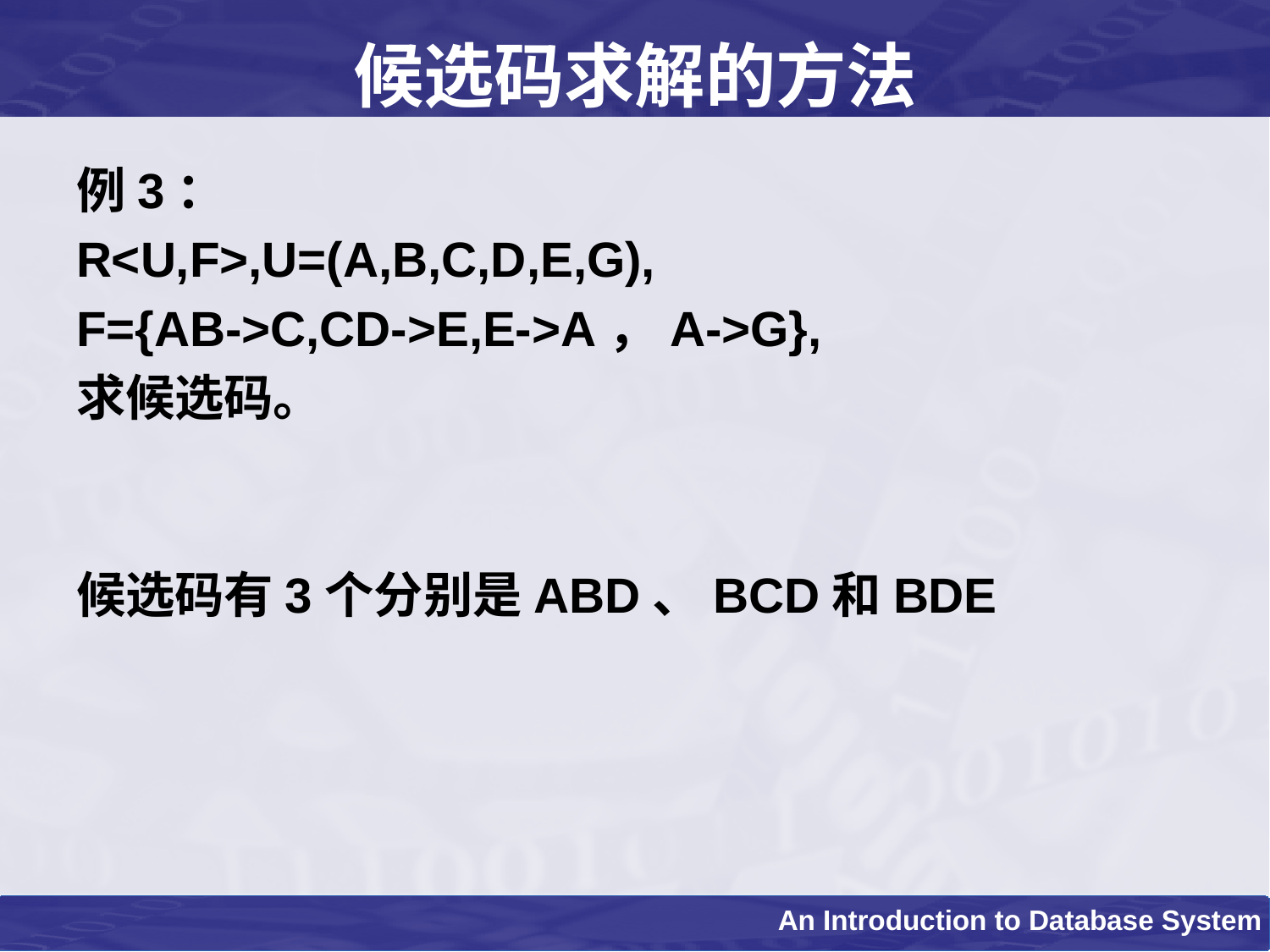

# 候选码求解的方法
例3：
R<U,F>,U=(A,B,C,D,E,G),
F={AB->C,CD->E,E->A，A->G},
求候选码。

候选码有3个分别是ABD、BCD和BDE